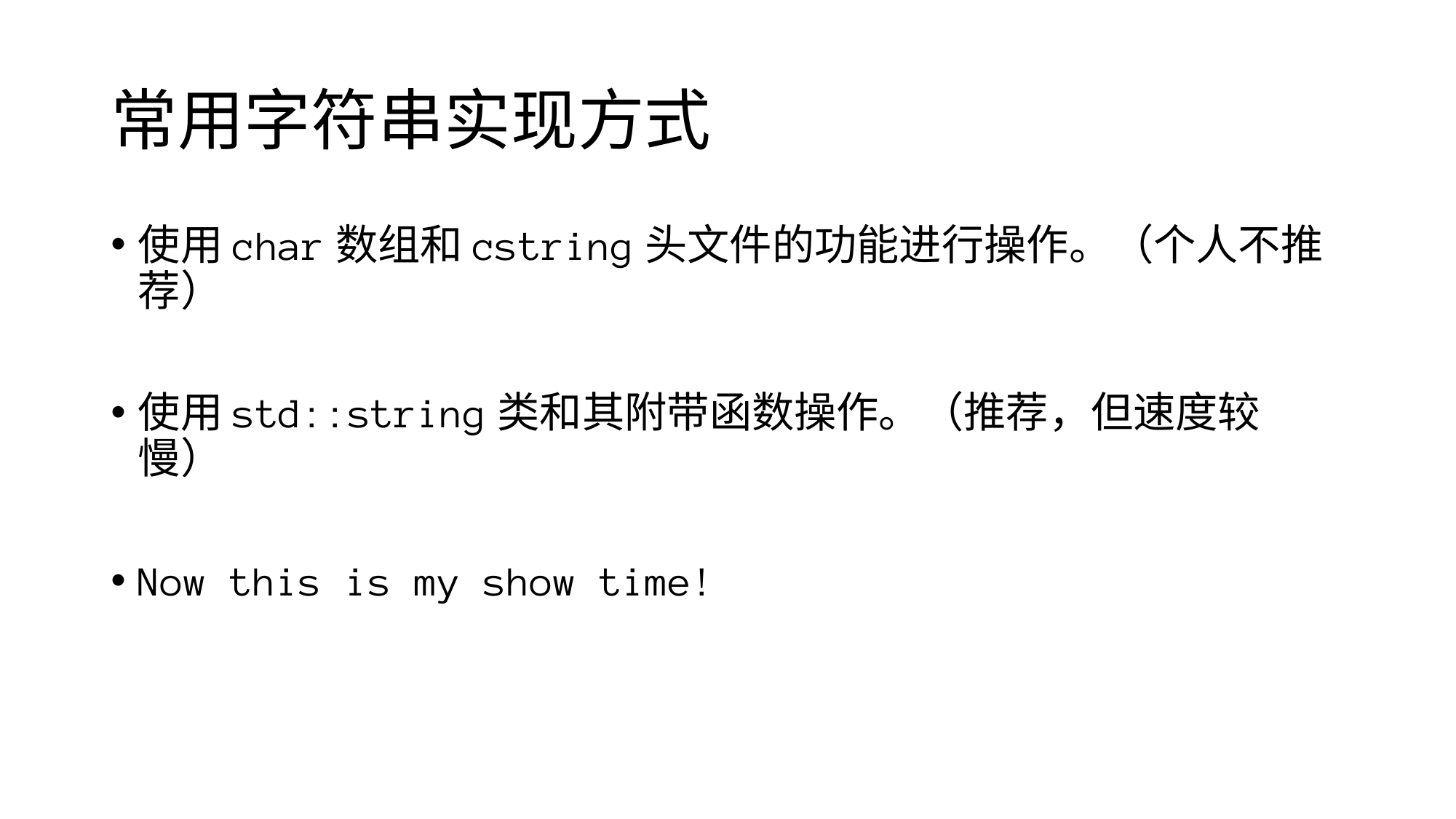

# 常用字符串实现方式
使用char数组和cstring头文件的功能进行操作。（个人不推荐）

使用std::string类和其附带函数操作。（推荐，但速度较慢）

Now this is my show time!